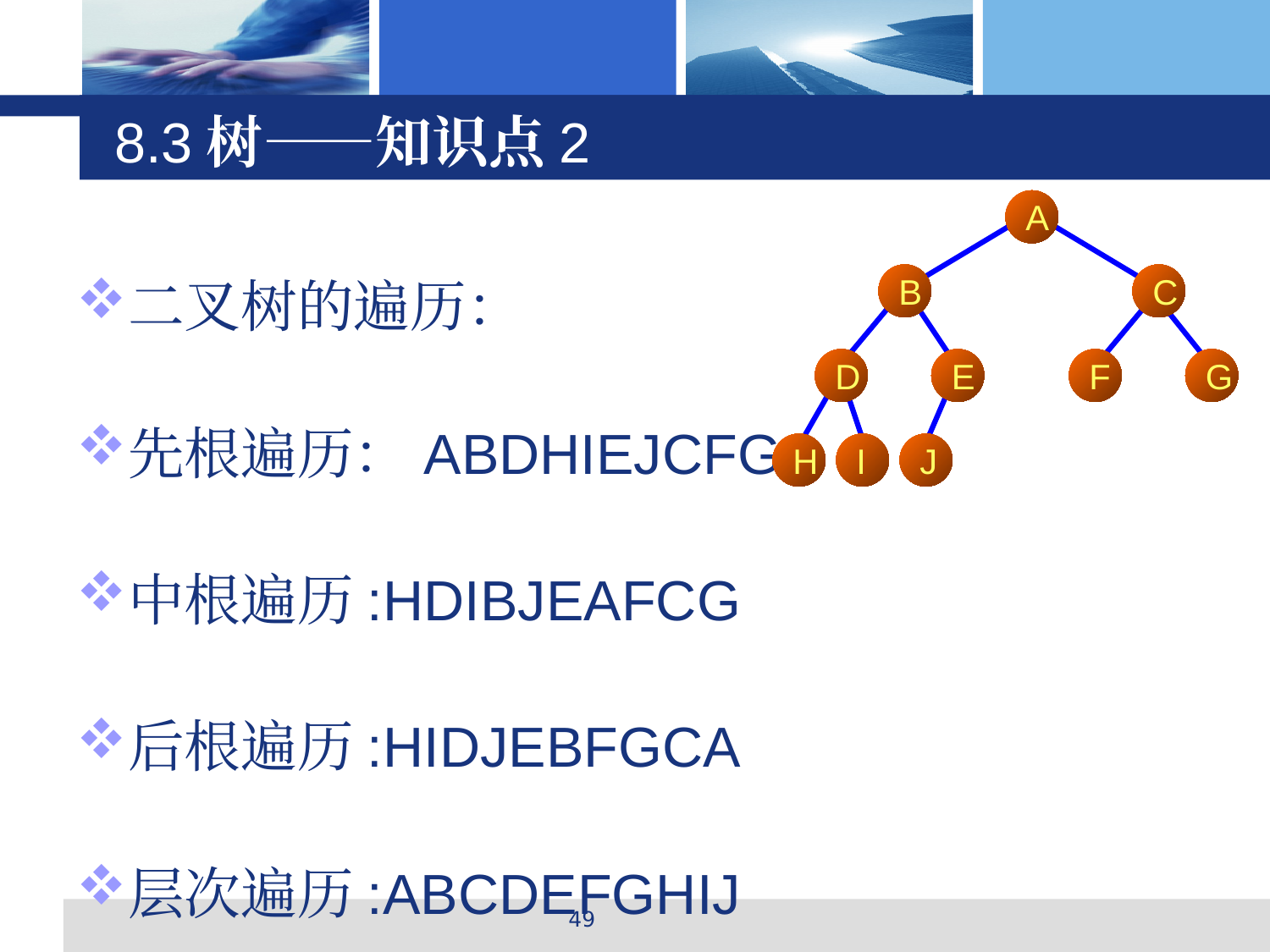

# 8.3树——知识点2
A

B
C

D
E
F
G

H
I
J
二叉树的遍历：
先根遍历：ABDHIEJCFG
中根遍历:HDIBJEAFCG
后根遍历:HIDJEBFGCA
层次遍历:ABCDEFGHIJ
49